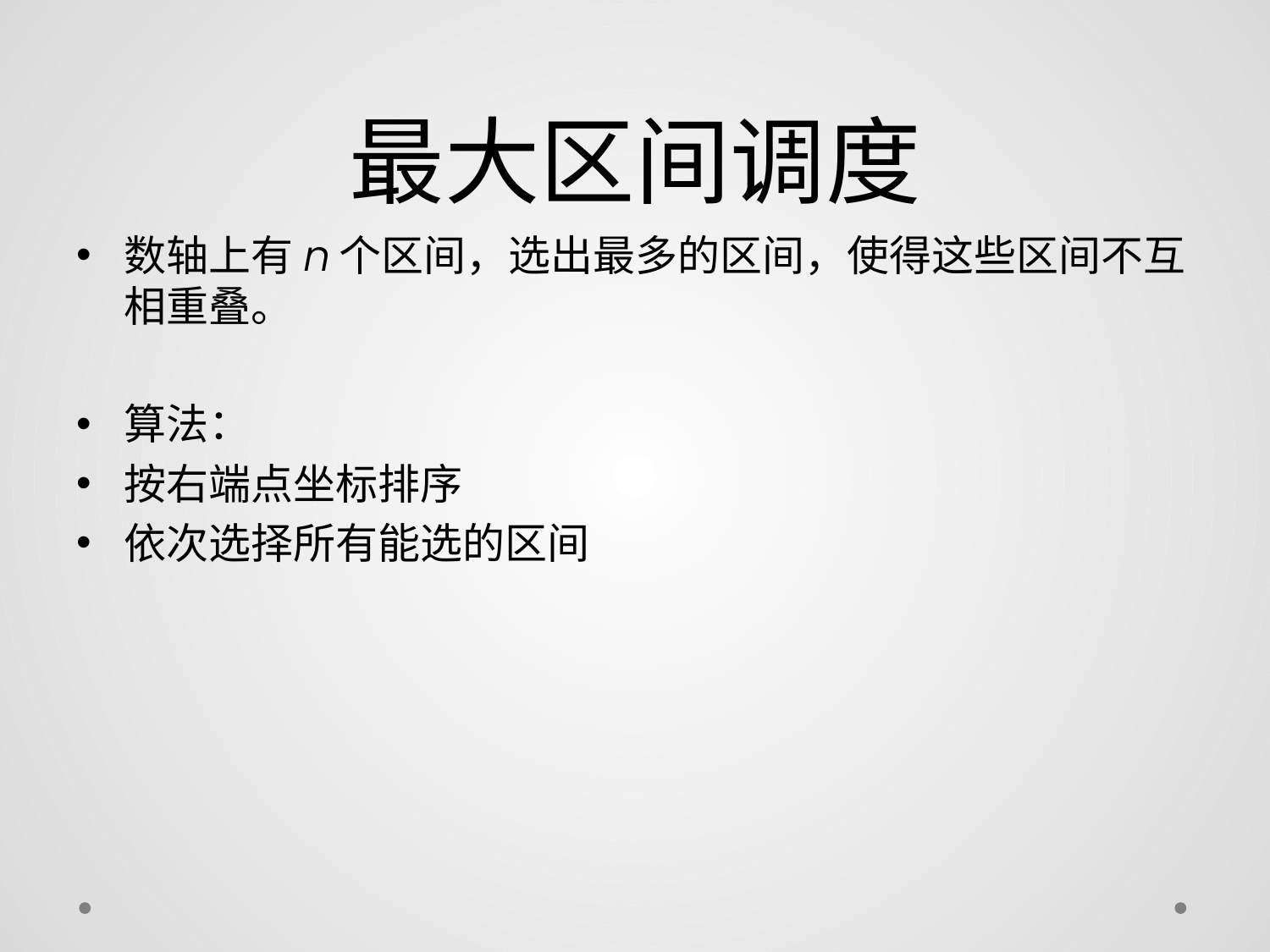

# 最大区间调度
数轴上有n个区间，选出最多的区间，使得这些区间不互相重叠。

算法：
按右端点坐标排序
依次选择所有能选的区间